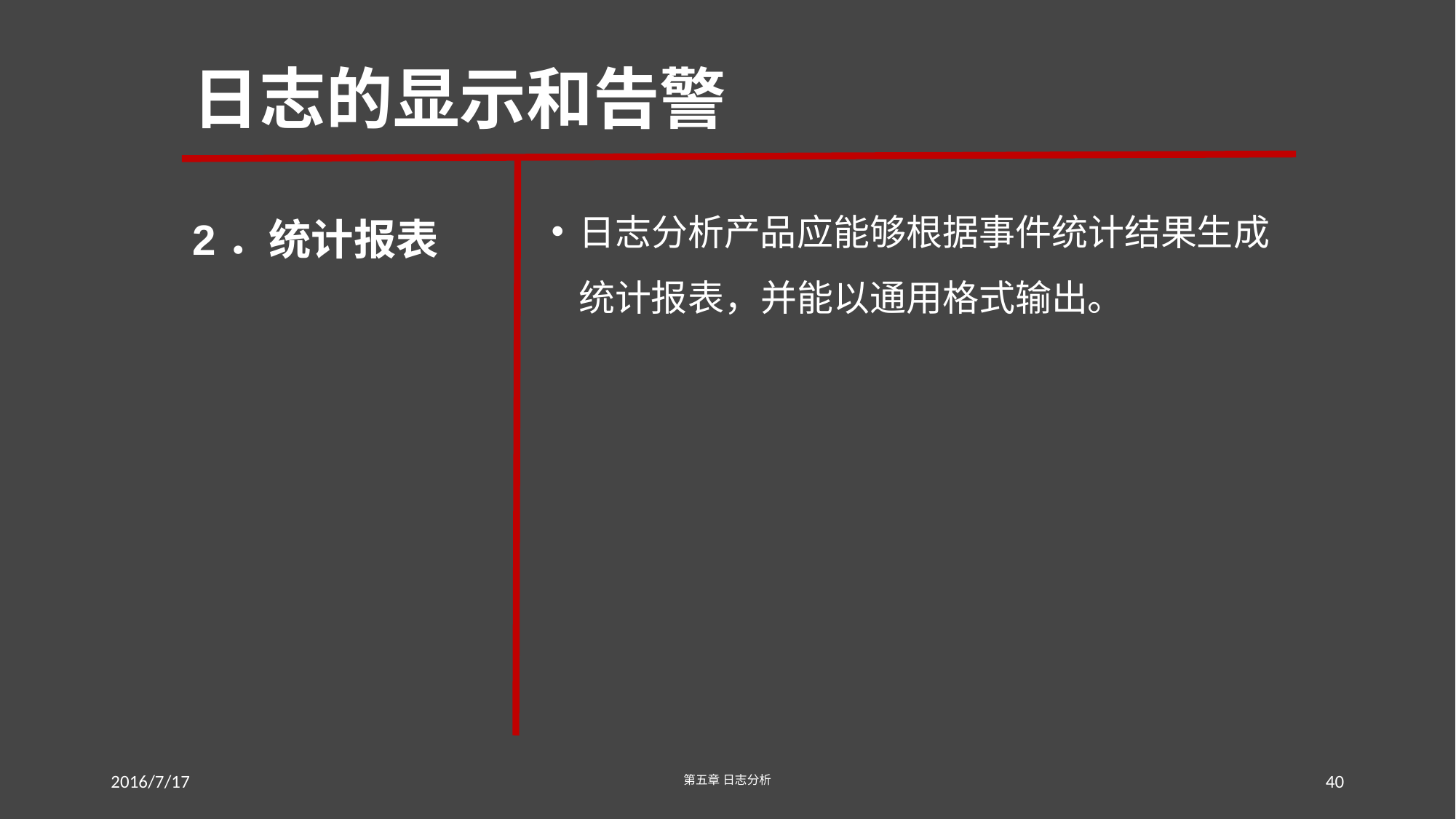

# 日志的显示和告警
2．统计报表
日志分析产品应能够根据事件统计结果生成统计报表，并能以通用格式输出。
2016/7/17
第五章 日志分析
40